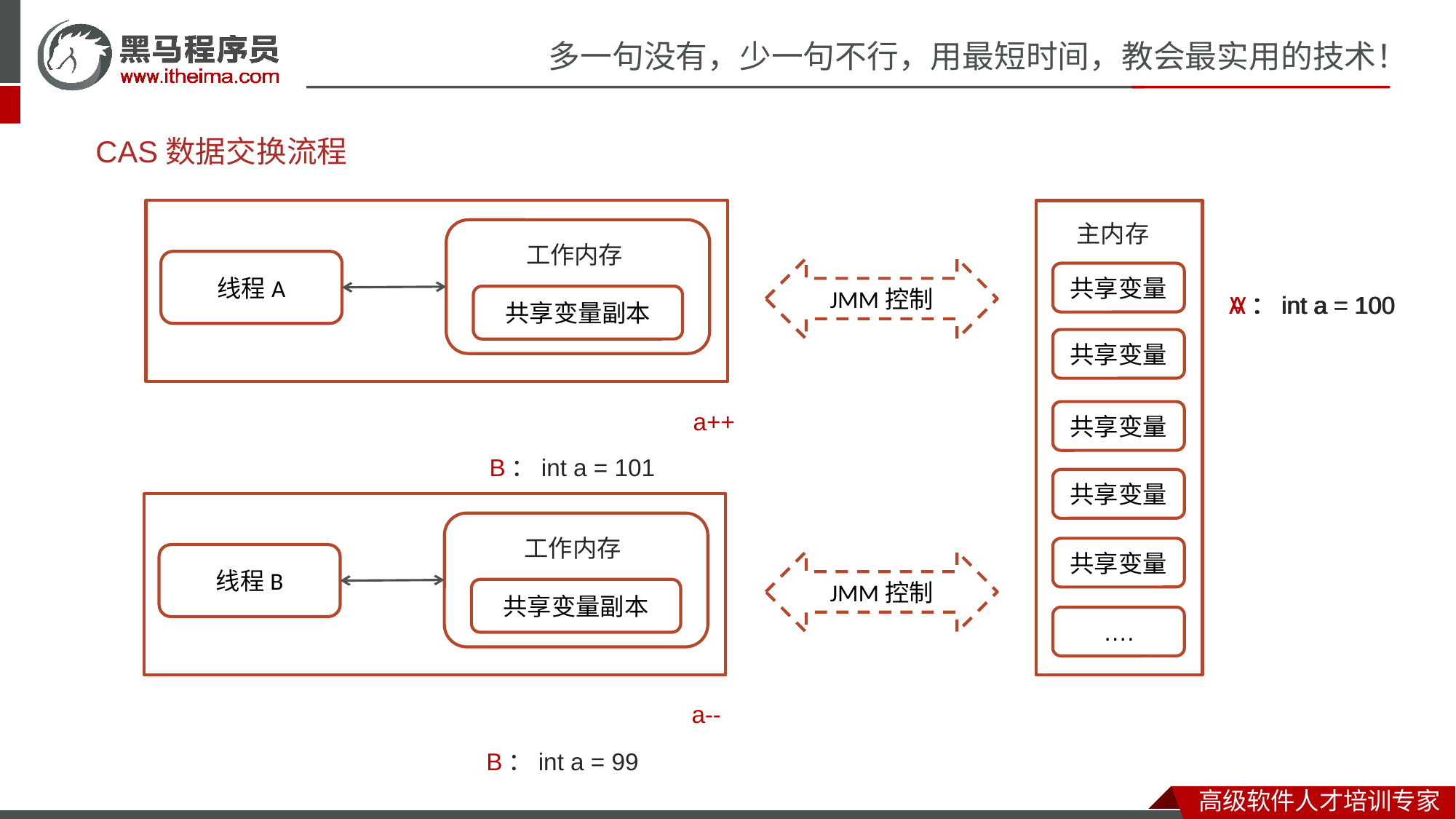

# CAS数据交换流程
主内存

工作内存
线程A
共享变量副本

JMM控制
共享变量
A：int a = 100
A：int a = 100
V：int a = 100
共享变量
a++
共享变量
B：int a = 101
共享变量

工作内存
线程B
共享变量副本
共享变量
JMM控制
….
a--
B：int a = 99